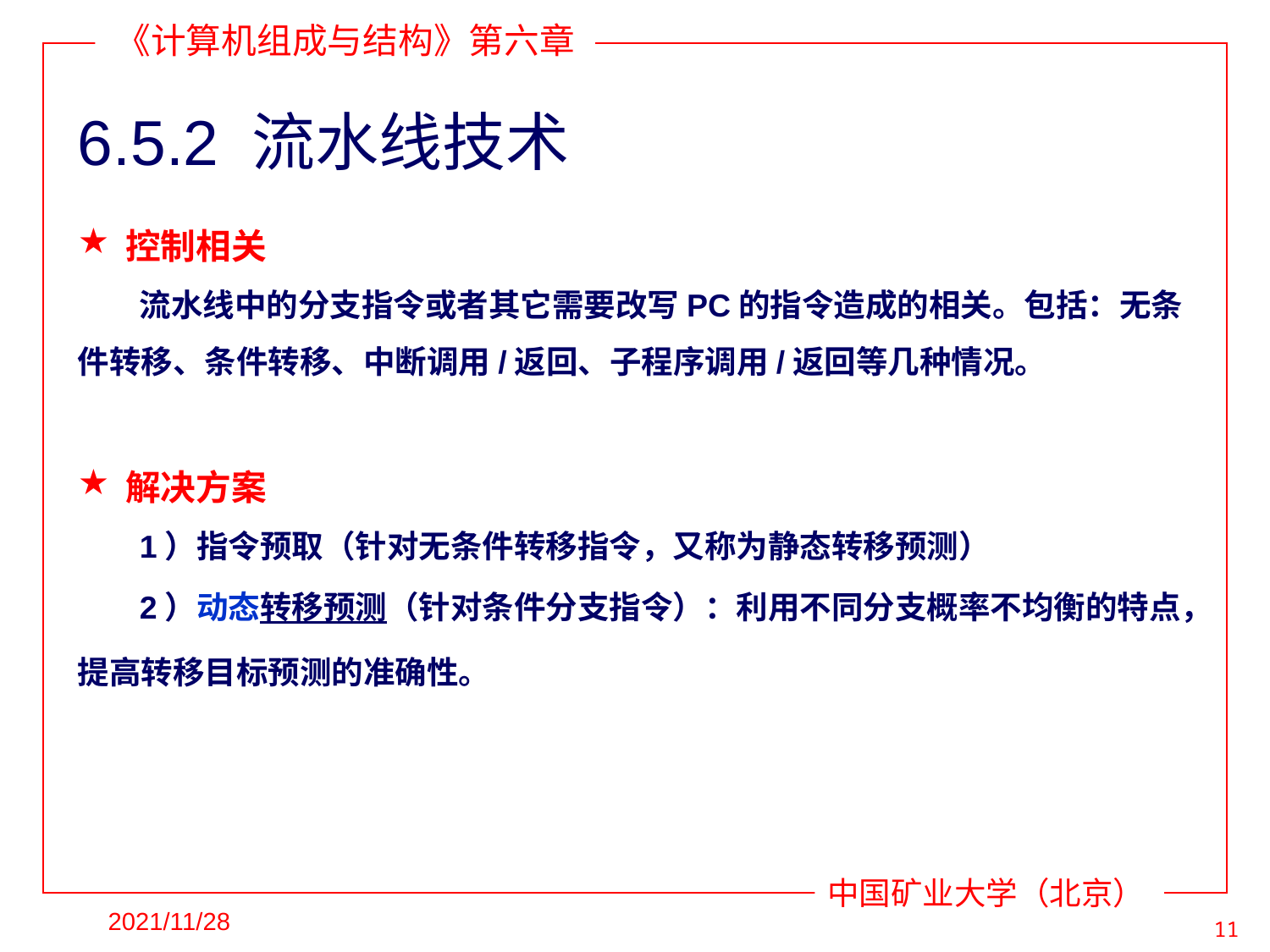

# 6.5.2 流水线技术
控制相关
流水线中的分支指令或者其它需要改写PC的指令造成的相关。包括：无条件转移、条件转移、中断调用/返回、子程序调用/返回等几种情况。

解决方案
1）指令预取（针对无条件转移指令，又称为静态转移预测）
2）动态转移预测（针对条件分支指令）：利用不同分支概率不均衡的特点，提高转移目标预测的准确性。
2021/11/28